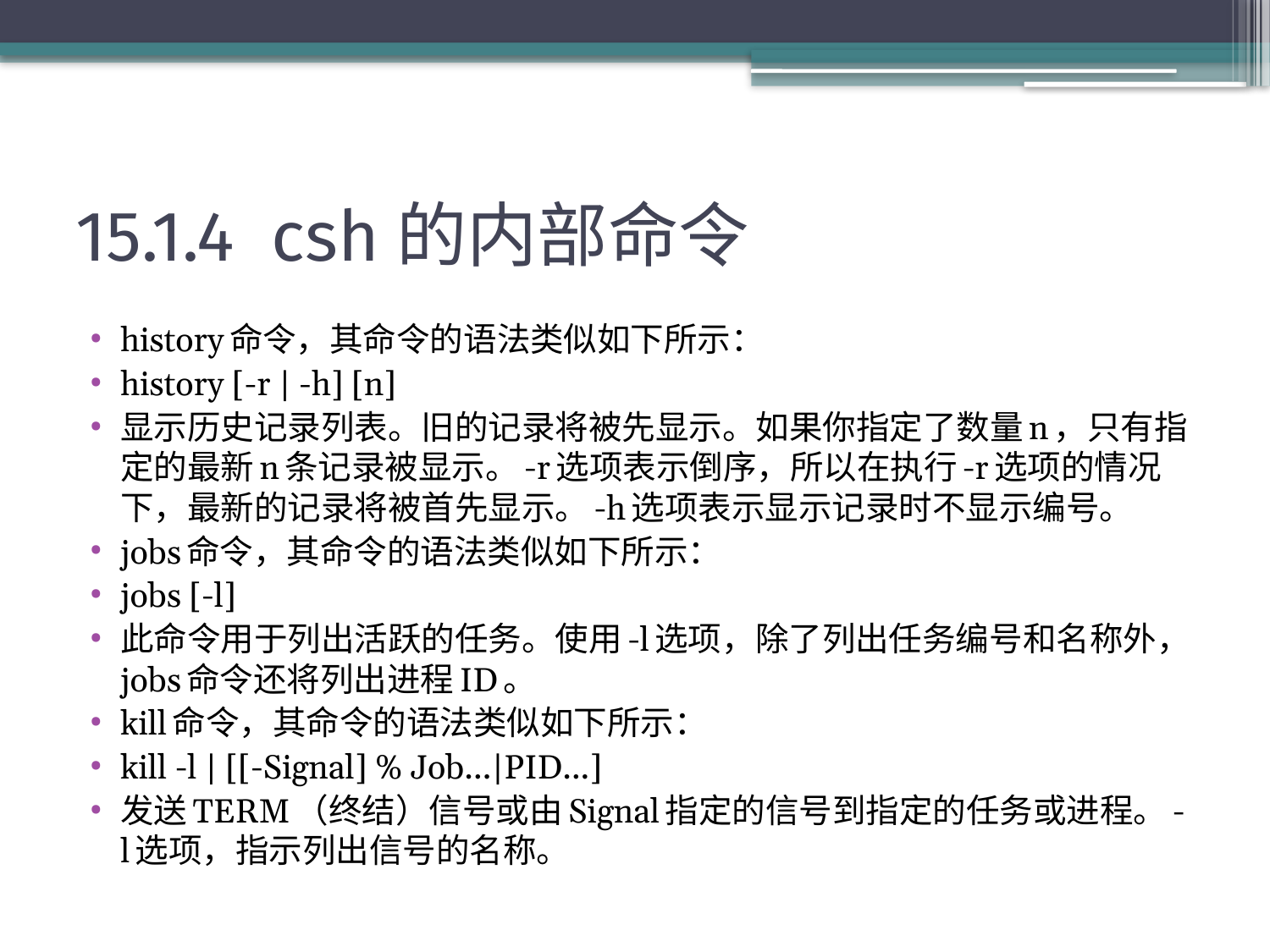

# 15.1.4  csh的内部命令
history命令，其命令的语法类似如下所示：
history [-r | -h] [n]
显示历史记录列表。旧的记录将被先显示。如果你指定了数量n，只有指定的最新n条记录被显示。-r选项表示倒序，所以在执行-r选项的情况下，最新的记录将被首先显示。-h选项表示显示记录时不显示编号。
jobs命令，其命令的语法类似如下所示：
jobs [-l]
此命令用于列出活跃的任务。使用-l选项，除了列出任务编号和名称外，jobs命令还将列出进程ID。
kill命令，其命令的语法类似如下所示：
kill -l | [[-Signal] % Job...|PID...]
发送TERM（终结）信号或由Signal指定的信号到指定的任务或进程。-l选项，指示列出信号的名称。